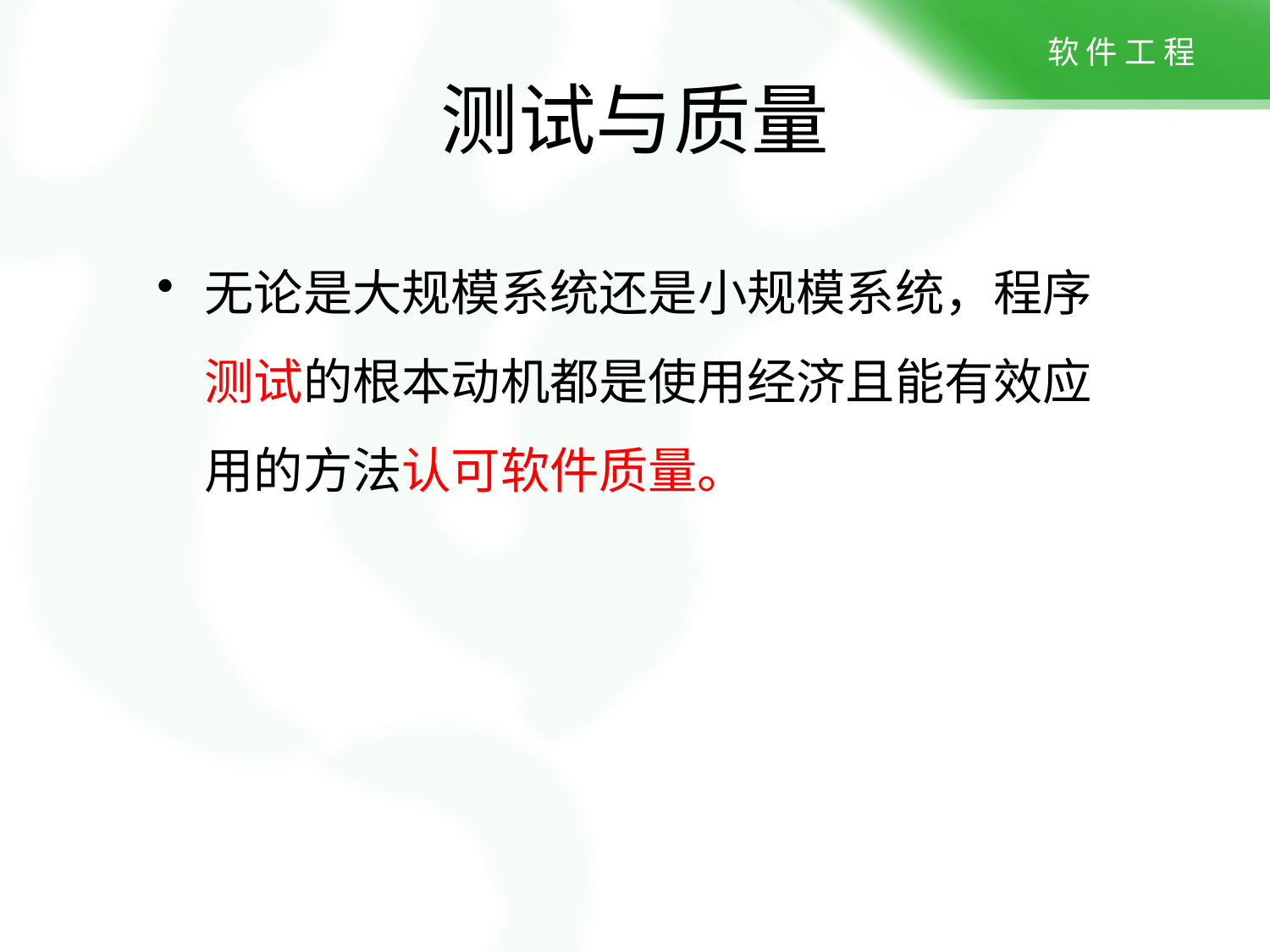

# 测试与质量
无论是大规模系统还是小规模系统，程序测试的根本动机都是使用经济且能有效应用的方法认可软件质量。